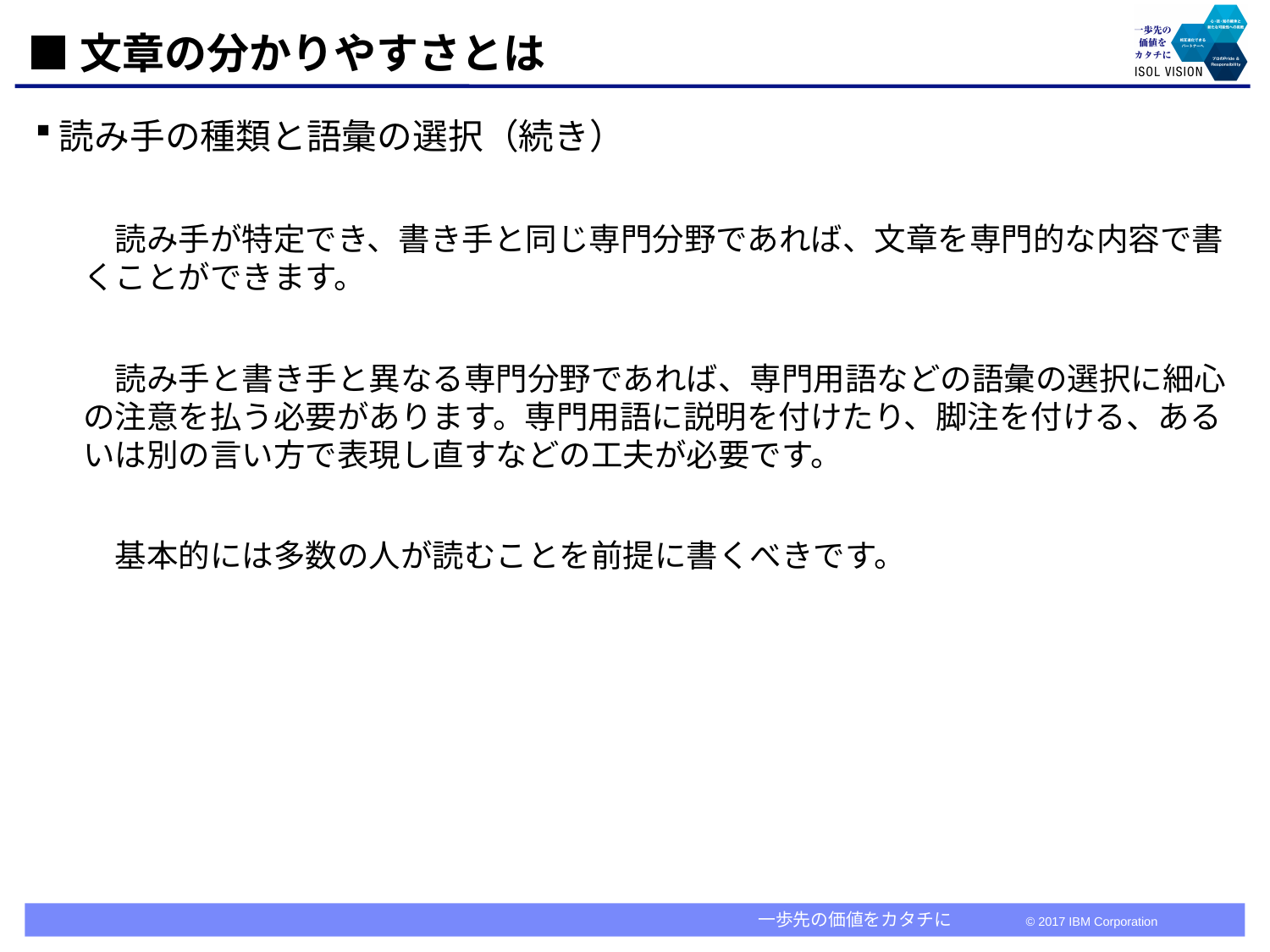

# ■文章の分かりやすさとは
読み手の種類と語彙の選択（続き）

　読み手が特定でき、書き手と同じ専門分野であれば、文章を専門的な内容で書くことができます。

　読み手と書き手と異なる専門分野であれば、専門用語などの語彙の選択に細心の注意を払う必要があります。専門用語に説明を付けたり、脚注を付ける、あるいは別の言い方で表現し直すなどの工夫が必要です。

　基本的には多数の人が読むことを前提に書くべきです。